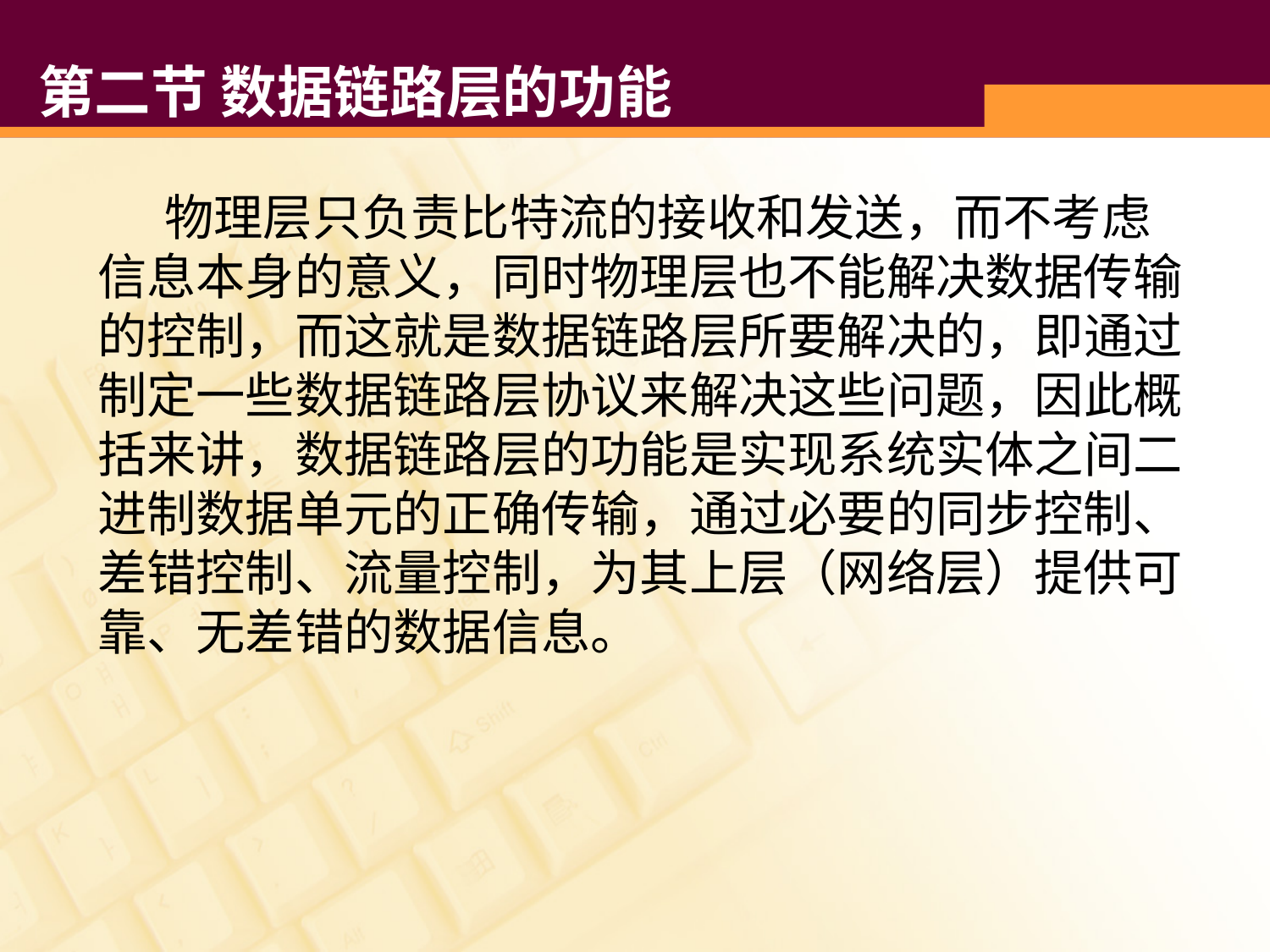

# 第二节 数据链路层的功能
    物理层只负责比特流的接收和发送，而不考虑信息本身的意义，同时物理层也不能解决数据传输的控制，而这就是数据链路层所要解决的，即通过制定一些数据链路层协议来解决这些问题，因此概括来讲，数据链路层的功能是实现系统实体之间二进制数据单元的正确传输，通过必要的同步控制、差错控制、流量控制，为其上层（网络层）提供可靠、无差错的数据信息。